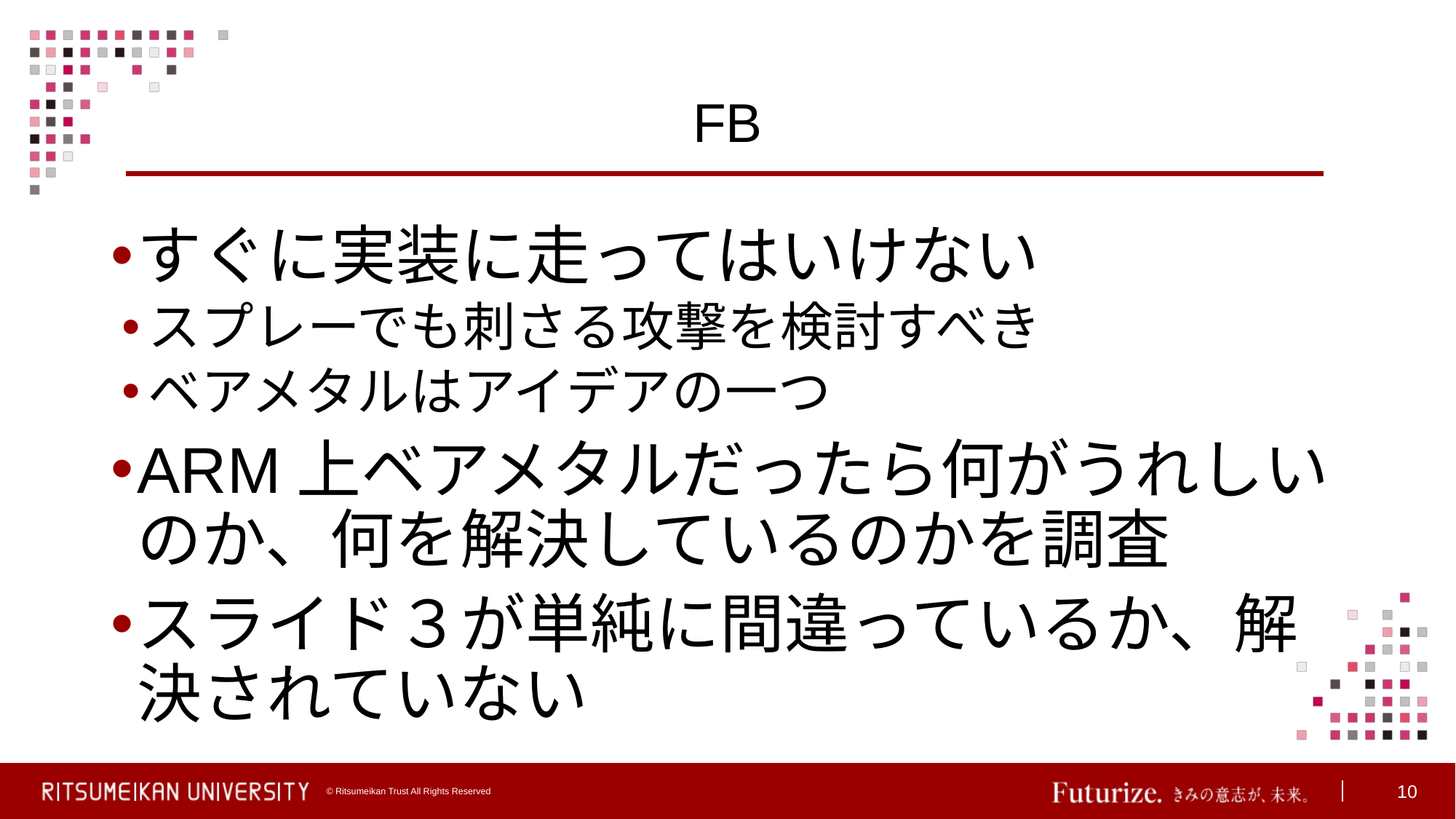

# FB
すぐに実装に走ってはいけない
スプレーでも刺さる攻撃を検討すべき
ベアメタルはアイデアの一つ
ARM上ベアメタルだったら何がうれしいのか、何を解決しているのかを調査
スライド３が単純に間違っているか、解決されていない